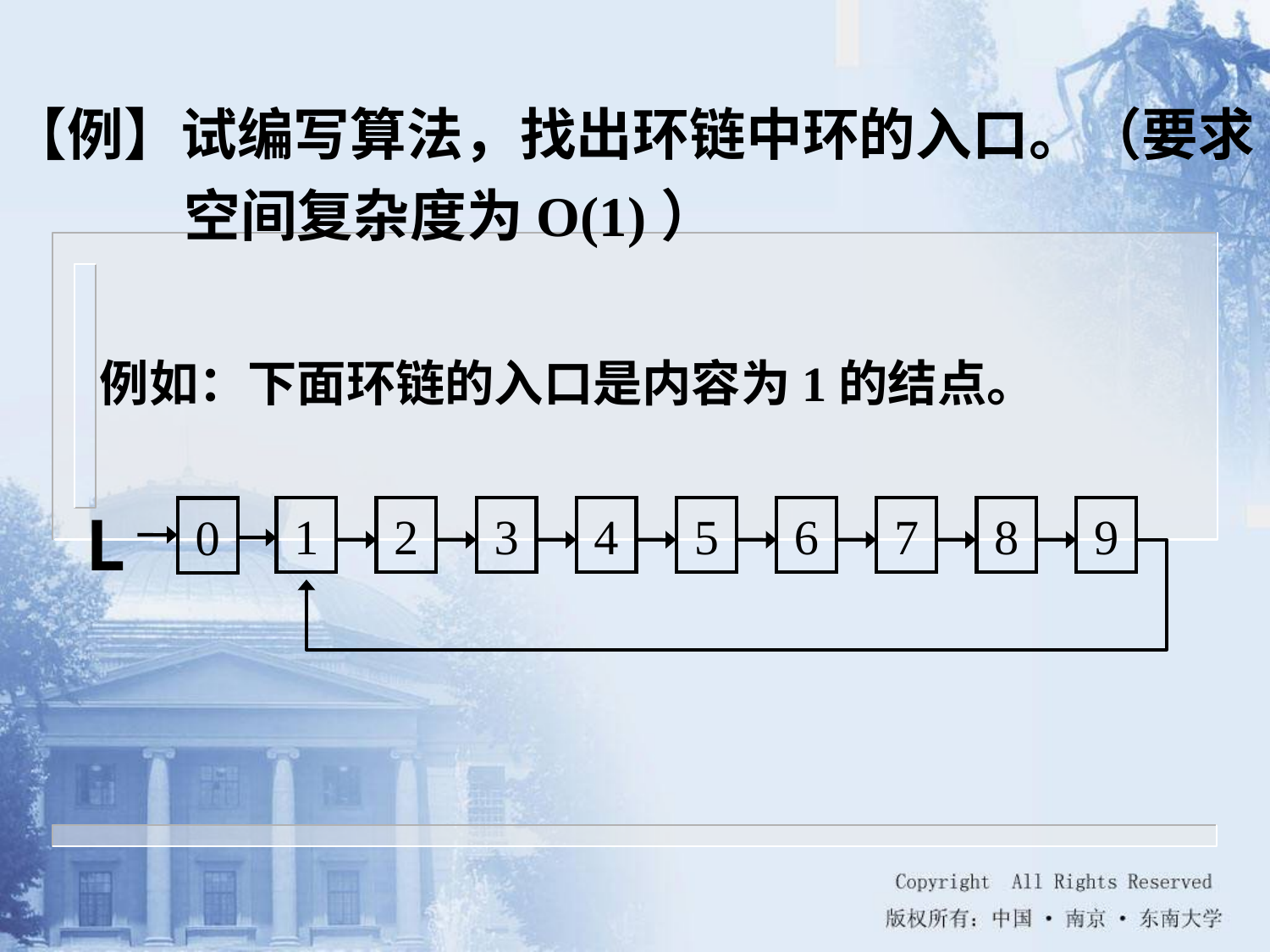

【例】试编写算法，找出环链中环的入口。（要求空间复杂度为O(1)）
例如：下面环链的入口是内容为1的结点。
L
1
2
3
4
5
6
7
8
9
0